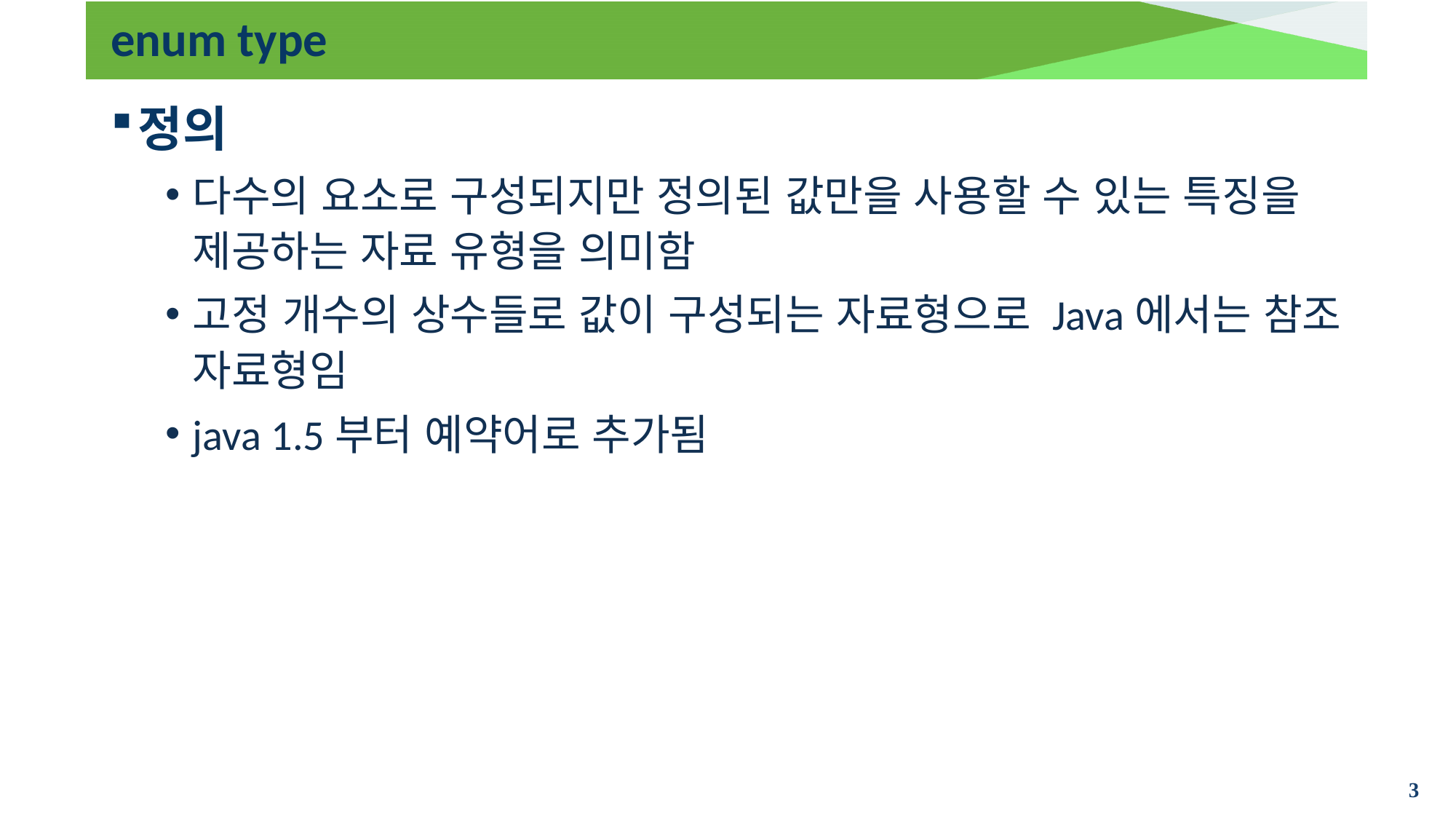

# enum type
정의
다수의 요소로 구성되지만 정의된 값만을 사용할 수 있는 특징을 제공하는 자료 유형을 의미함
고정 개수의 상수들로 값이 구성되는 자료형으로 Java에서는 참조 자료형임
java 1.5부터 예약어로 추가됨
3